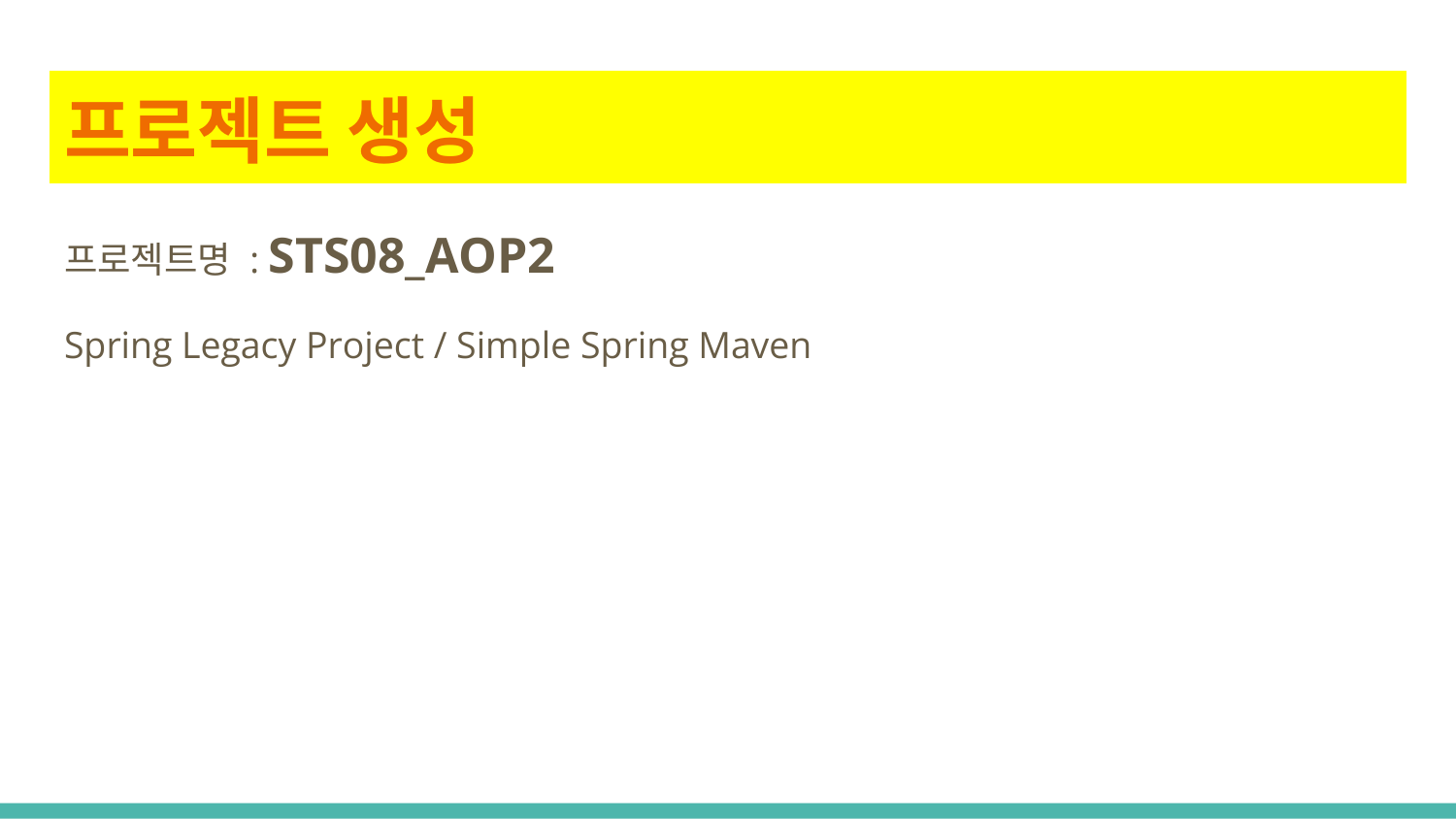

# 프로젝트 생성
프로젝트명 : STS08_AOP2
Spring Legacy Project / Simple Spring Maven